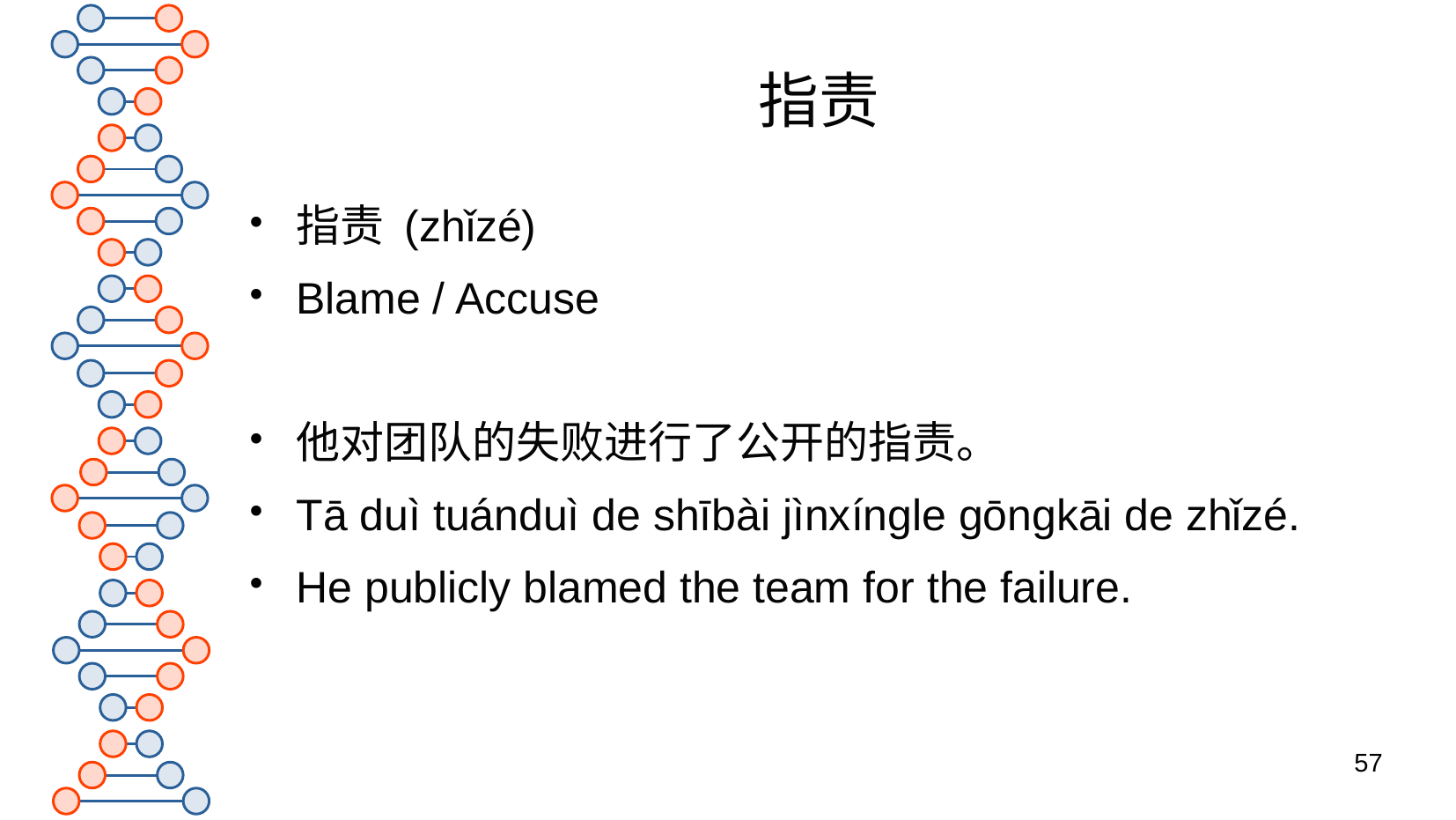

# 指责
指责 (zhǐzé)
Blame / Accuse

他对团队的失败进行了公开的指责。
Tā duì tuánduì de shībài jìnxíngle gōngkāi de zhǐzé.
He publicly blamed the team for the failure.

57